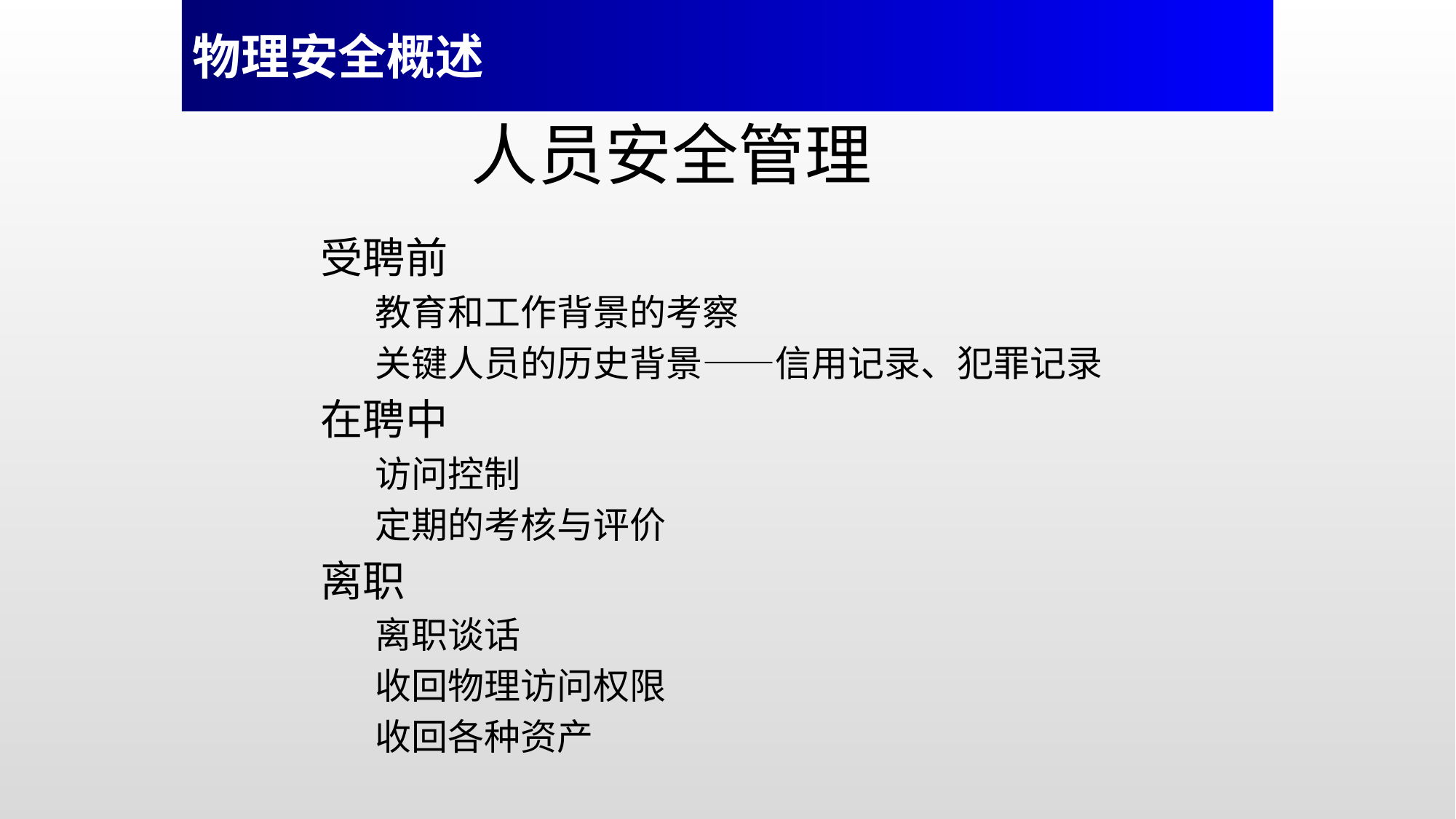

物理安全概述
人员安全管理
受聘前
教育和工作背景的考察
关键人员的历史背景——信用记录、犯罪记录
在聘中
访问控制
定期的考核与评价
离职
离职谈话
收回物理访问权限
收回各种资产